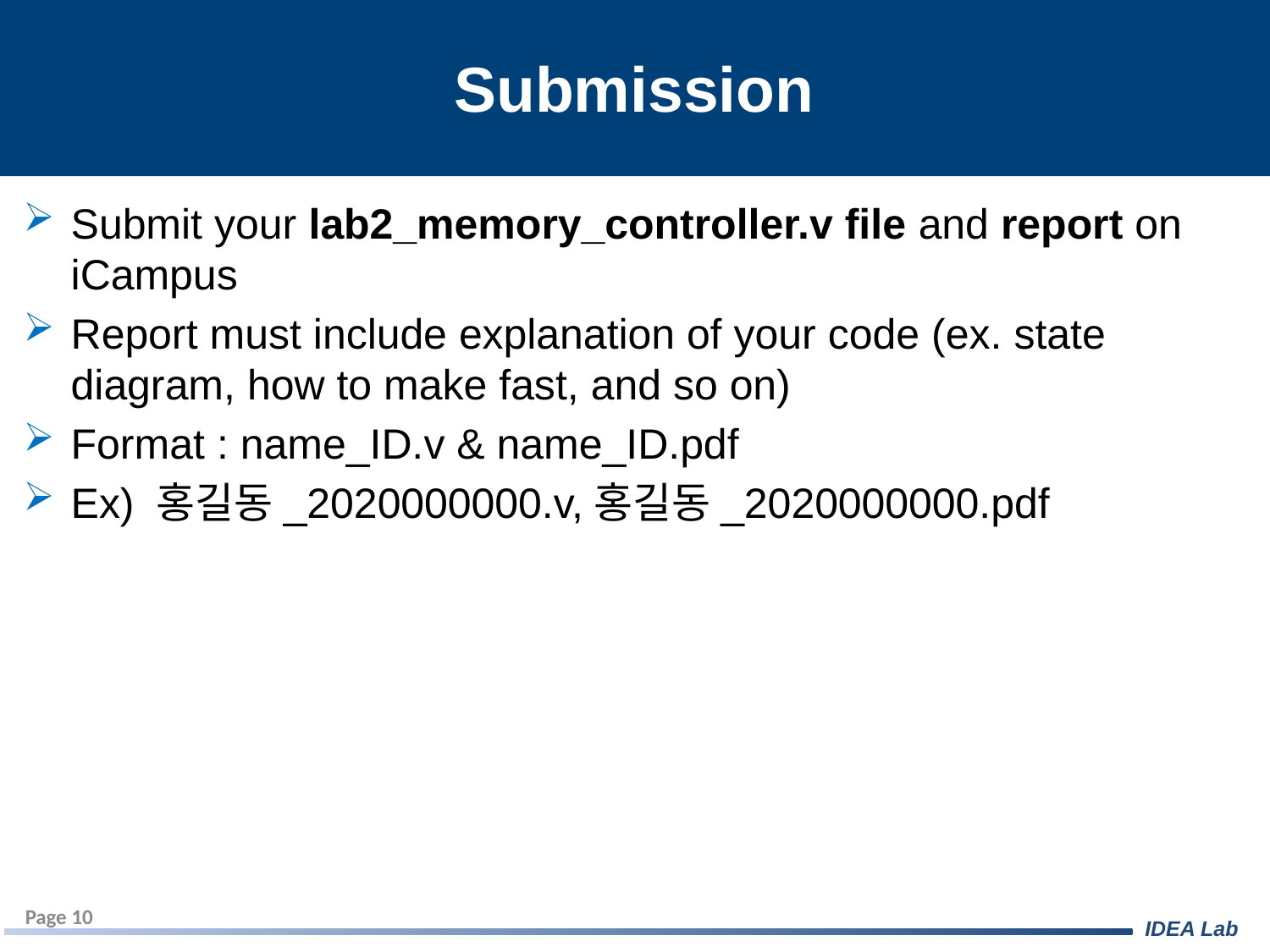

# Submission
Submit your lab2_memory_controller.v file and report on iCampus
Report must include explanation of your code (ex. state diagram, how to make fast, and so on)
Format : name_ID.v & name_ID.pdf
Ex) 홍길동_2020000000.v,홍길동_2020000000.pdf

Page 10